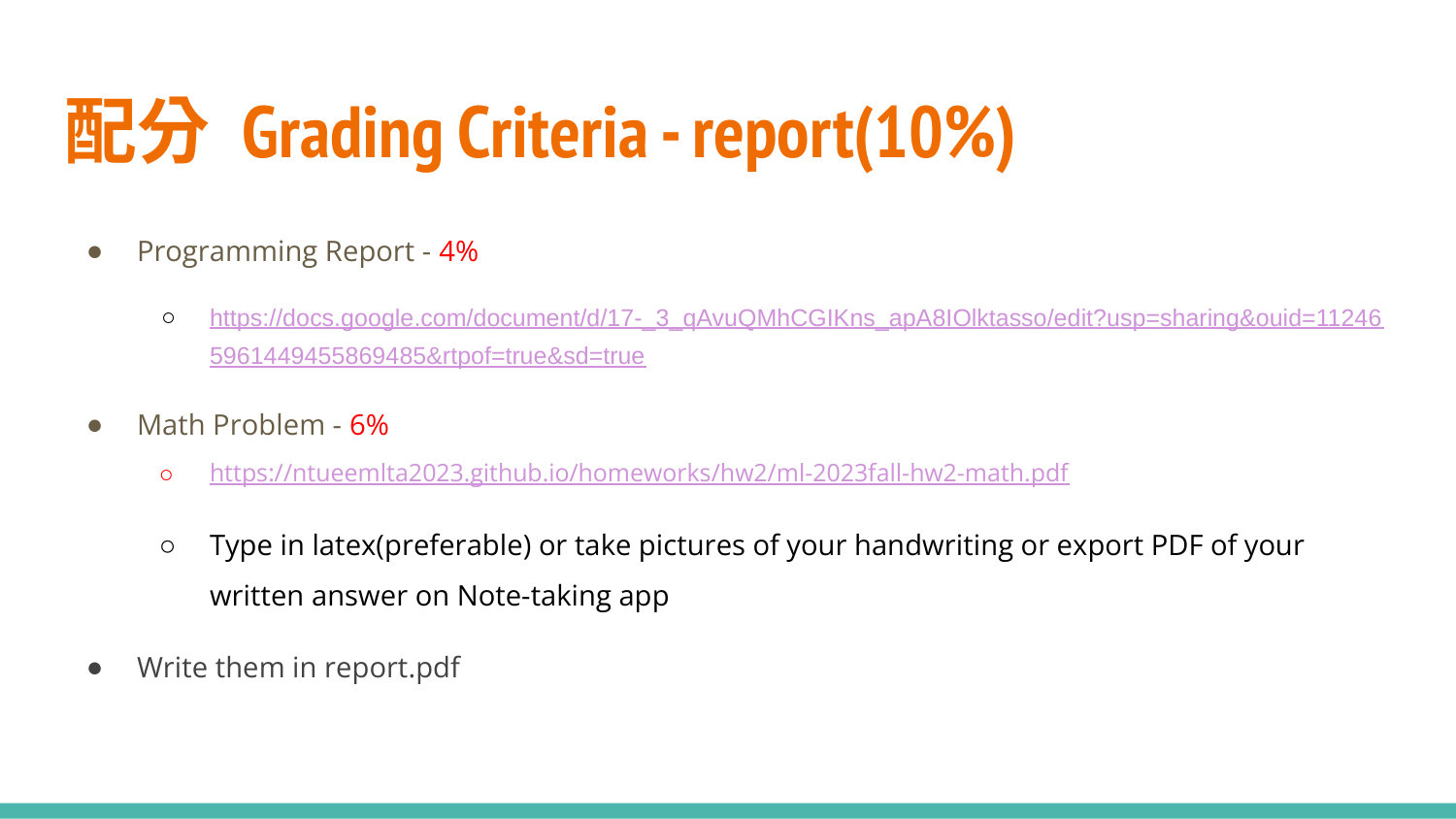

# 配分 Grading Criteria - report(10%)
Programming Report - 4%
https://docs.google.com/document/d/17-_3_qAvuQMhCGIKns_apA8IOlktasso/edit?usp=sharing&ouid=112465961449455869485&rtpof=true&sd=true
Math Problem - 6%
https://ntueemlta2023.github.io/homeworks/hw2/ml-2023fall-hw2-math.pdf
Type in latex(preferable) or take pictures of your handwriting or export PDF of your written answer on Note-taking app
Write them in report.pdf